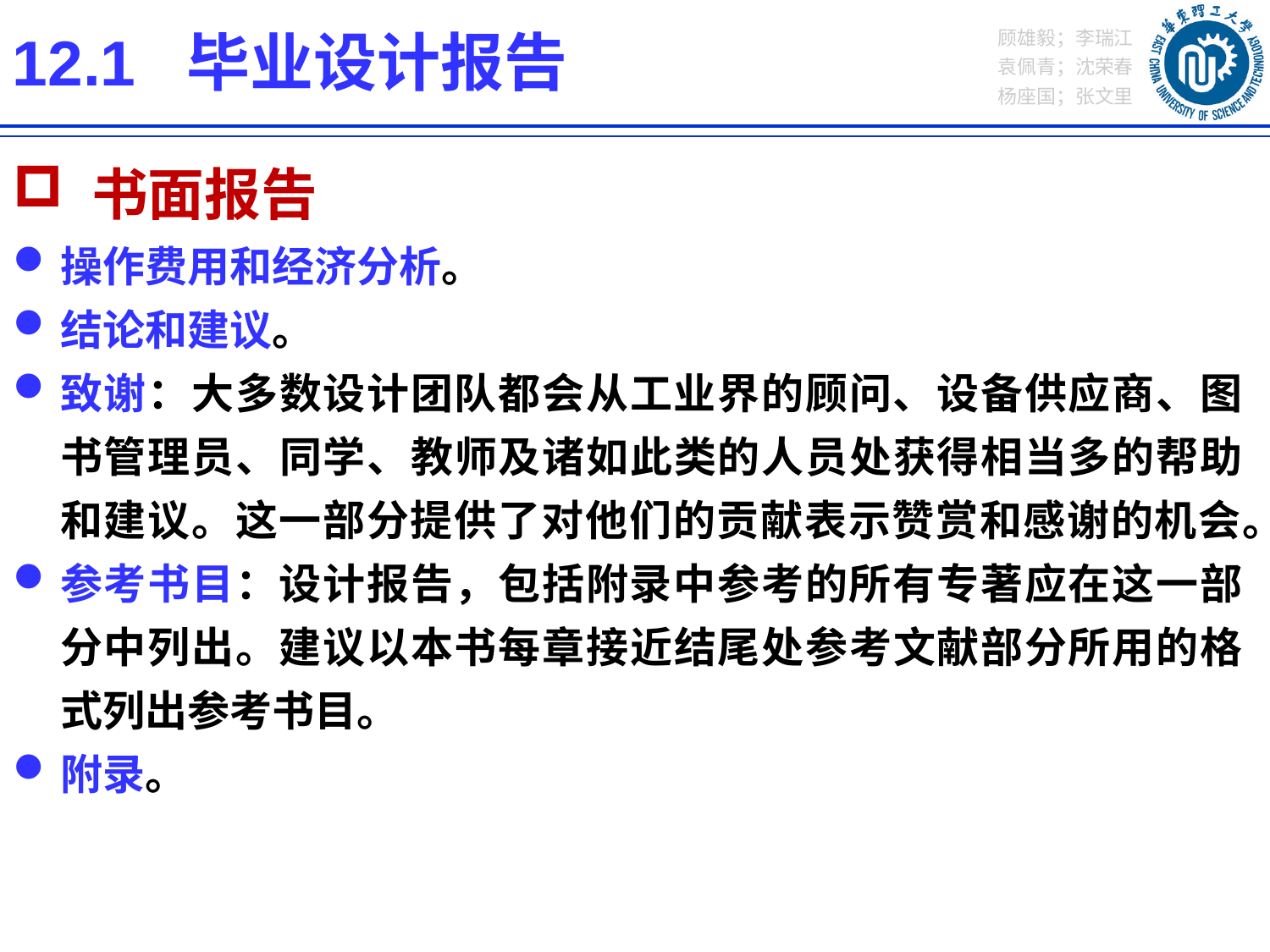

12.1  毕业设计报告
 书面报告
操作费用和经济分析。
结论和建议。
致谢：大多数设计团队都会从工业界的顾问、设备供应商、图书管理员、同学、教师及诸如此类的人员处获得相当多的帮助和建议。这一部分提供了对他们的贡献表示赞赏和感谢的机会。
参考书目：设计报告，包括附录中参考的所有专著应在这一部分中列出。建议以本书每章接近结尾处参考文献部分所用的格式列出参考书目。
附录。